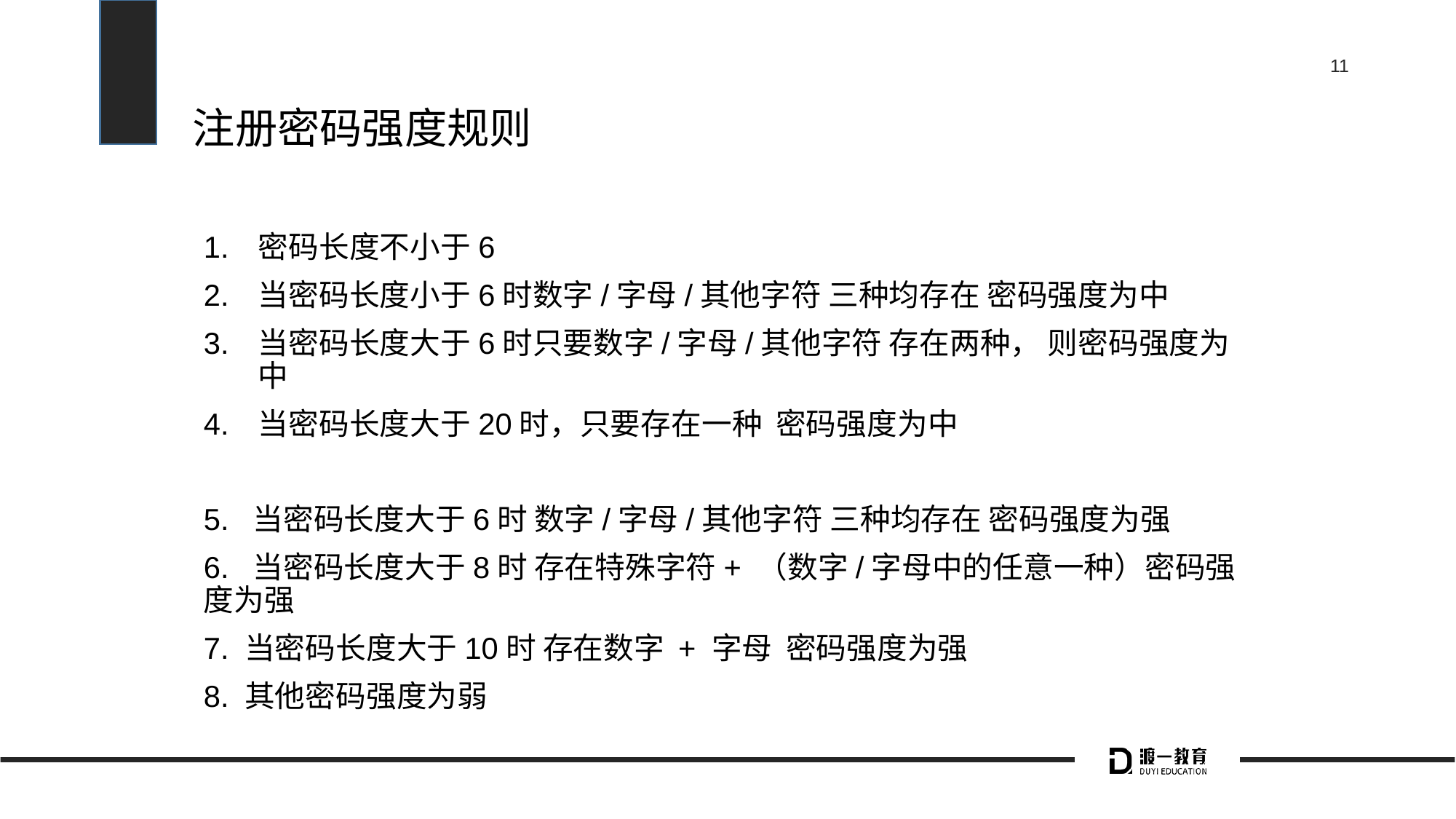

# 注册密码强度规则
密码长度不小于6
当密码长度小于6时数字/字母/其他字符 三种均存在 密码强度为中
当密码长度大于6时只要数字/字母/其他字符 存在两种， 则密码强度为中
当密码长度大于20时，只要存在一种  密码强度为中

5.  当密码长度大于6时 数字/字母/其他字符 三种均存在 密码强度为强
6.  当密码长度大于8时 存在特殊字符+ （数字/字母中的任意一种）密码强度为强
7. 当密码长度大于10时 存在数字 + 字母  密码强度为强
8. 其他密码强度为弱